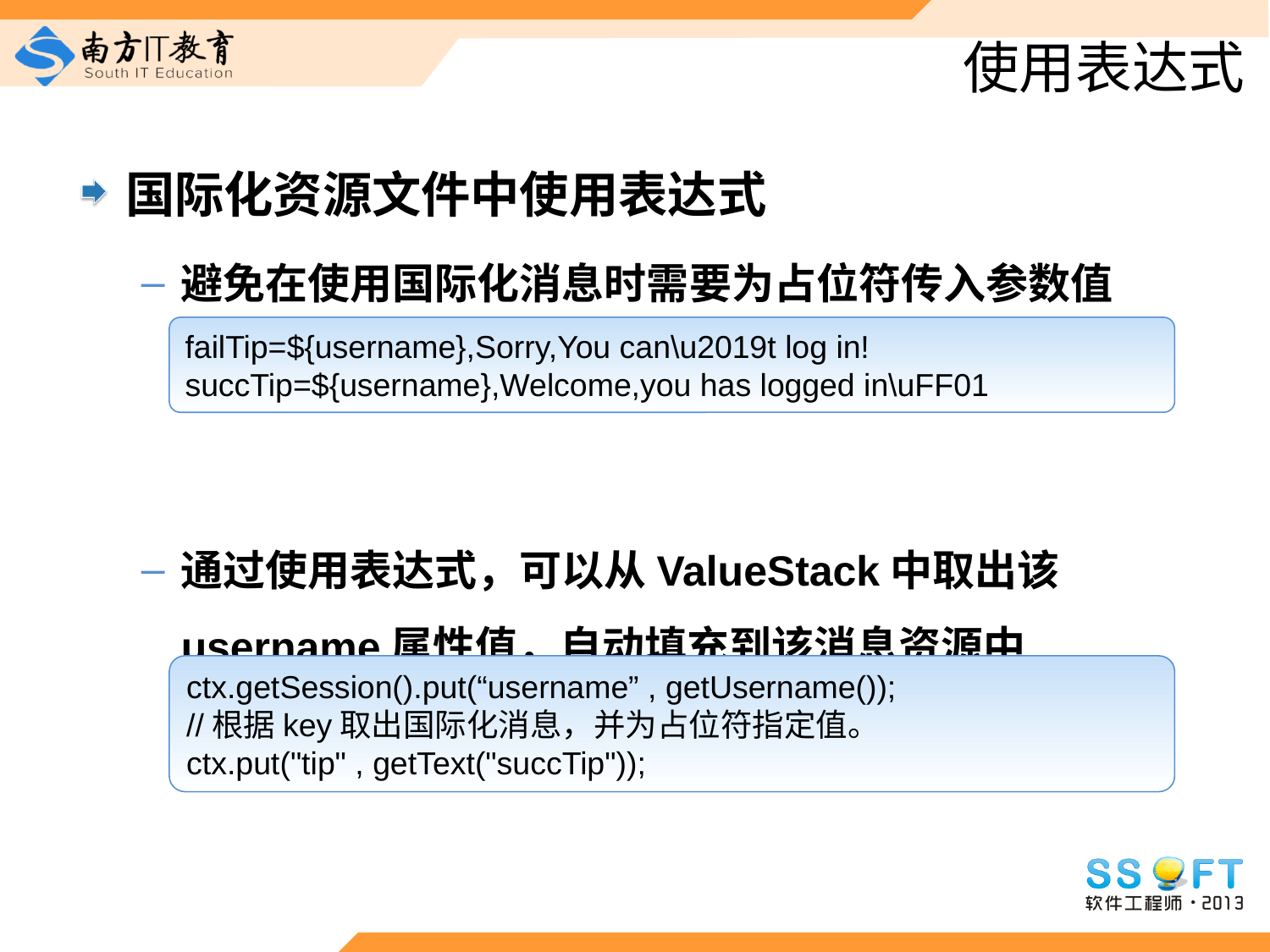

# 使用表达式
国际化资源文件中使用表达式
避免在使用国际化消息时需要为占位符传入参数值

通过使用表达式，可以从ValueStack中取出该username属性值，自动填充到该消息资源中

failTip=${username},Sorry,You can\u2019t log in!
succTip=${username},Welcome,you has logged in\uFF01
ctx.getSession().put(“username” , getUsername());
//根据key取出国际化消息，并为占位符指定值。
ctx.put("tip" , getText("succTip"));